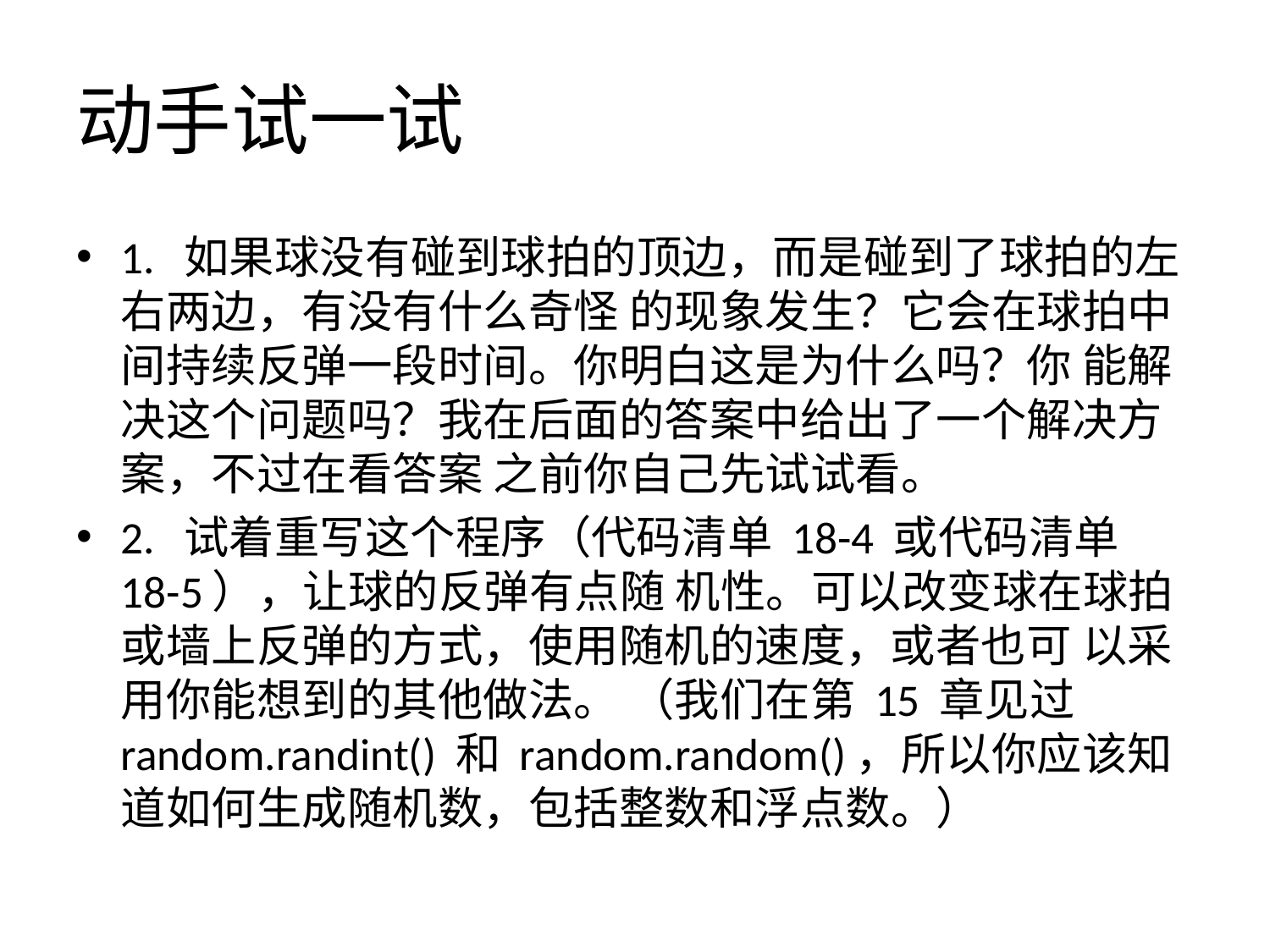

# 动手试一试
1.  如果球没有碰到球拍的顶边，而是碰到了球拍的左右两边，有没有什么奇怪 的现象发生？它会在球拍中间持续反弹一段时间。你明白这是为什么吗？你 能解决这个问题吗？我在后面的答案中给出了一个解决方案，不过在看答案 之前你自己先试试看。
2.  试着重写这个程序（代码清单 18-4 或代码清单 18-5），让球的反弹有点随 机性。可以改变球在球拍或墙上反弹的方式，使用随机的速度，或者也可 以采用你能想到的其他做法。 （我们在第 15 章见过 random.randint() 和 random.random()，所以你应该知道如何生成随机数，包括整数和浮点数。）